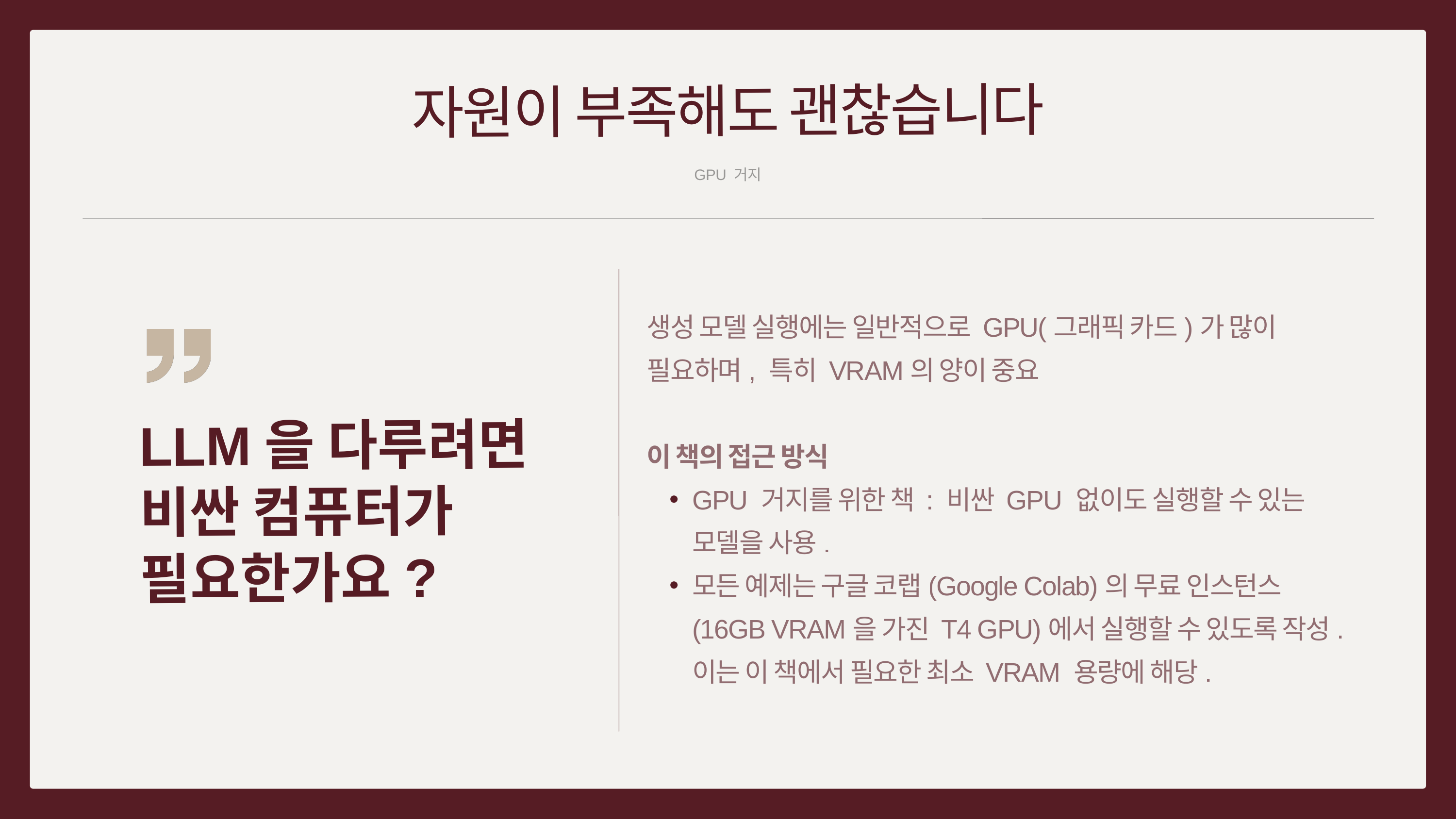

자원이 부족해도 괜찮습니다
GPU 거지

생성 모델 실행에는 일반적으로 GPU(그래픽 카드)가 많이 필요하며, 특히 VRAM의 양이 중요

이 책의 접근 방식
GPU 거지를 위한 책 : 비싼 GPU 없이도 실행할 수 있는 모델을 사용.
모든 예제는 구글 코랩(Google Colab)의 무료 인스턴스(16GB VRAM을 가진 T4 GPU)에서 실행할 수 있도록 작성. 이는 이 책에서 필요한 최소 VRAM 용량에 해당.

LLM을 다루려면
비싼 컴퓨터가
필요한가요?